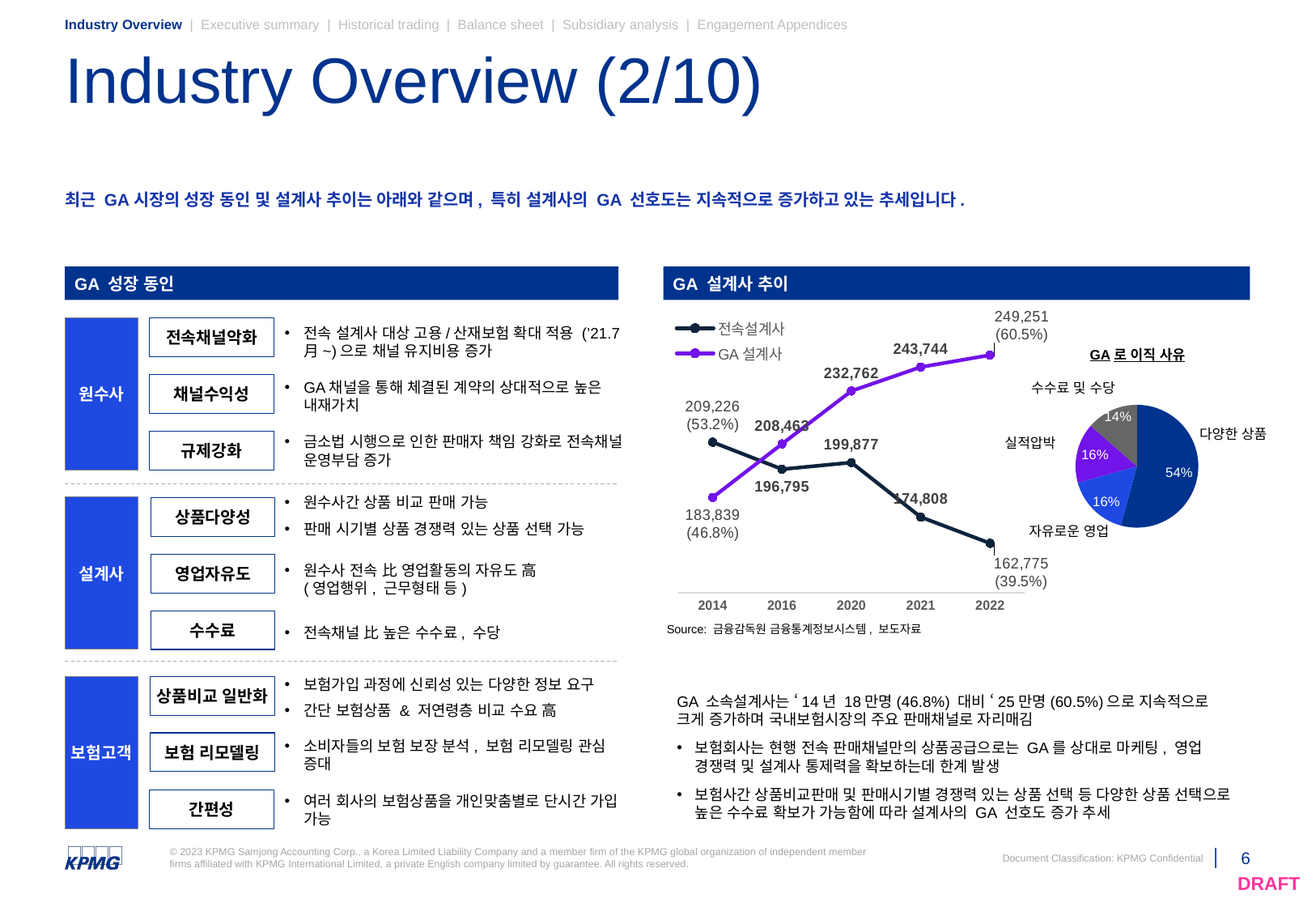

Industry Overview  |  Executive summary  |  Historical trading  |  Balance sheet  |  Subsidiary analysis  |  Engagement Appendices
# Industry Overview (2/10)
최근 GA시장의 성장 동인 및 설계사 추이는 아래와 같으며, 특히 설계사의 GA 선호도는 지속적으로 증가하고 있는 추세입니다.
GA 성장 동인
GA 설계사 추이

### Chart

| Category | 전속설계사 | GA설계사 |
|---|---|---|
| 2014 | 209226.0 | 183839.0 |
| 2016 | 196795.0 | 208463.0 |
| 2020 | 199877.0 | 232762.0 |
| 2021 | 174808.0 | 243744.0 |
| 2022 | 162775.0 | 249251.0 |
전속 설계사 대상 고용/산재보험 확대 적용 (’21.7月~)으로 채널 유지비용 증가
원수사
전속채널악화
GA로 이직 사유

### Chart

| Category |  |
|---|---|
수수료 및 수당
다양한 상품
실적압박
자유로운 영업
GA채널을 통해 체결된 계약의 상대적으로 높은 내재가치
채널수익성
금소법 시행으로 인한 판매자 책임 강화로 전속채널 운영부담 증가
규제강화
원수사간 상품 비교 판매 가능
판매 시기별 상품 경쟁력 있는 상품 선택 가능
설계사
상품다양성
원수사 전속 比 영업활동의 자유도 高
(영업행위, 근무형태 등)
영업자유도
전속채널 比 높은 수수료, 수당
수수료
Source: 금융감독원 금융통계정보시스템, 보도자료

보험가입 과정에 신뢰성 있는 다양한 정보 요구
간단 보험상품 & 저연령층 비교 수요 高
보험고객
상품비교 일반화
GA 소속설계사는 ‘14년 18만명(46.8%) 대비 ‘25만명(60.5%)으로 지속적으로 크게 증가하며 국내보험시장의 주요 판매채널로 자리매김
보험회사는 현행 전속 판매채널만의 상품공급으로는 GA를 상대로 마케팅, 영업 경쟁력 및 설계사 통제력을 확보하는데 한계 발생
보험사간 상품비교판매 및 판매시기별 경쟁력 있는 상품 선택 등 다양한 상품 선택으로 높은 수수료 확보가 가능함에 따라 설계사의 GA 선호도 증가 추세
소비자들의 보험 보장 분석, 보험 리모델링 관심 증대
보험 리모델링
여러 회사의 보험상품을 개인맞춤별로 단시간 가입 가능
간편성